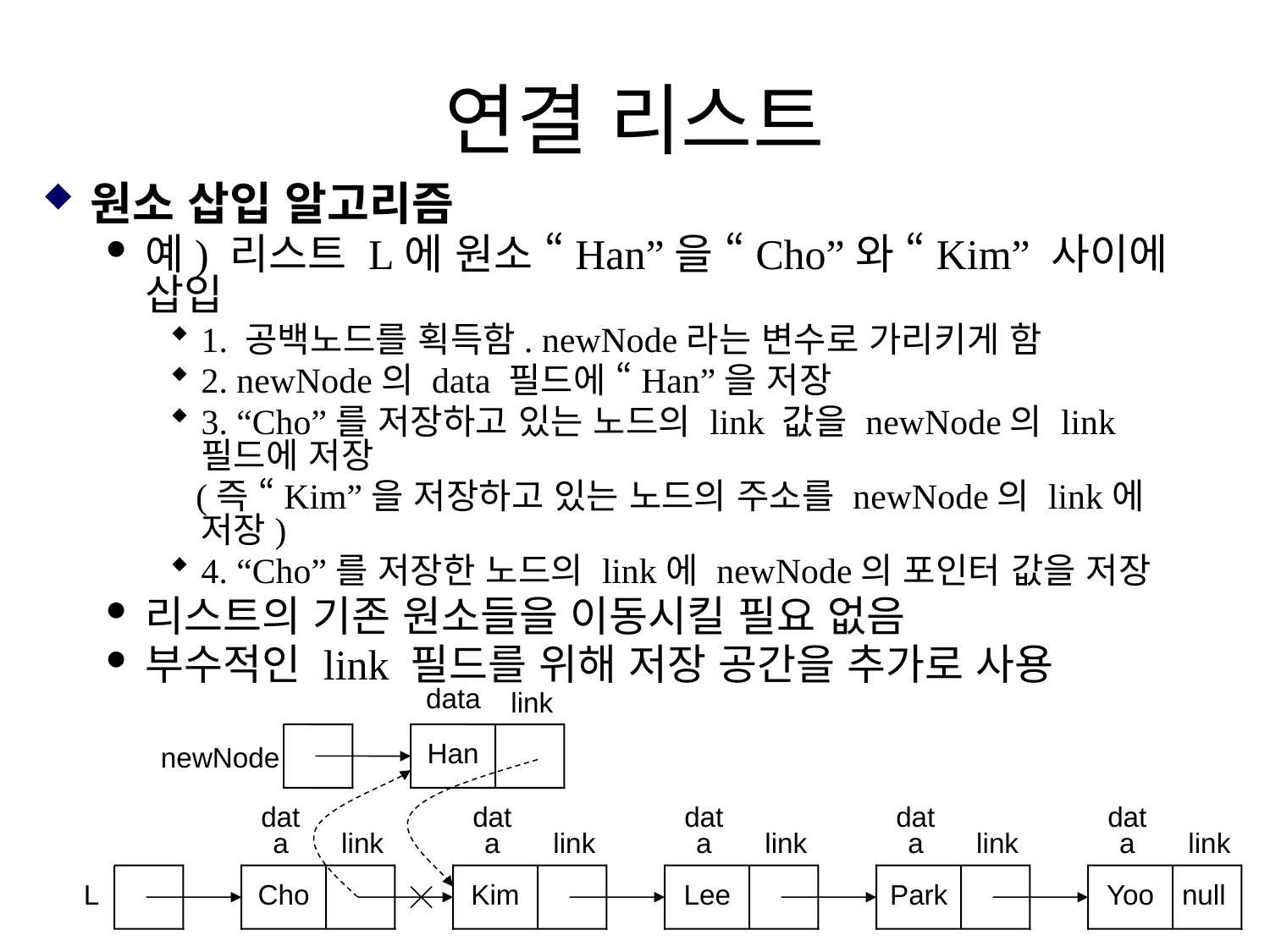

# 연결 리스트
원소 삽입 알고리즘
예) 리스트 L에 원소 “Han”을 “Cho”와 “Kim” 사이에 삽입
1. 공백노드를 획득함. newNode라는 변수로 가리키게 함
2. newNode의 data 필드에 “Han”을 저장
3. “Cho”를 저장하고 있는 노드의 link 값을 newNode의 link 필드에 저장
   (즉 “Kim”을 저장하고 있는 노드의 주소를 newNode의 link에 저장)
4. “Cho”를 저장한 노드의 link에 newNode의 포인터 값을 저장
리스트의 기존 원소들을 이동시킬 필요 없음
부수적인 link 필드를 위해 저장 공간을 추가로 사용
data
link

Han

newNode

data
link
Cho

data
link
Kim

data
link
Lee

data
link
Park

data
link
     L

Yoo

null